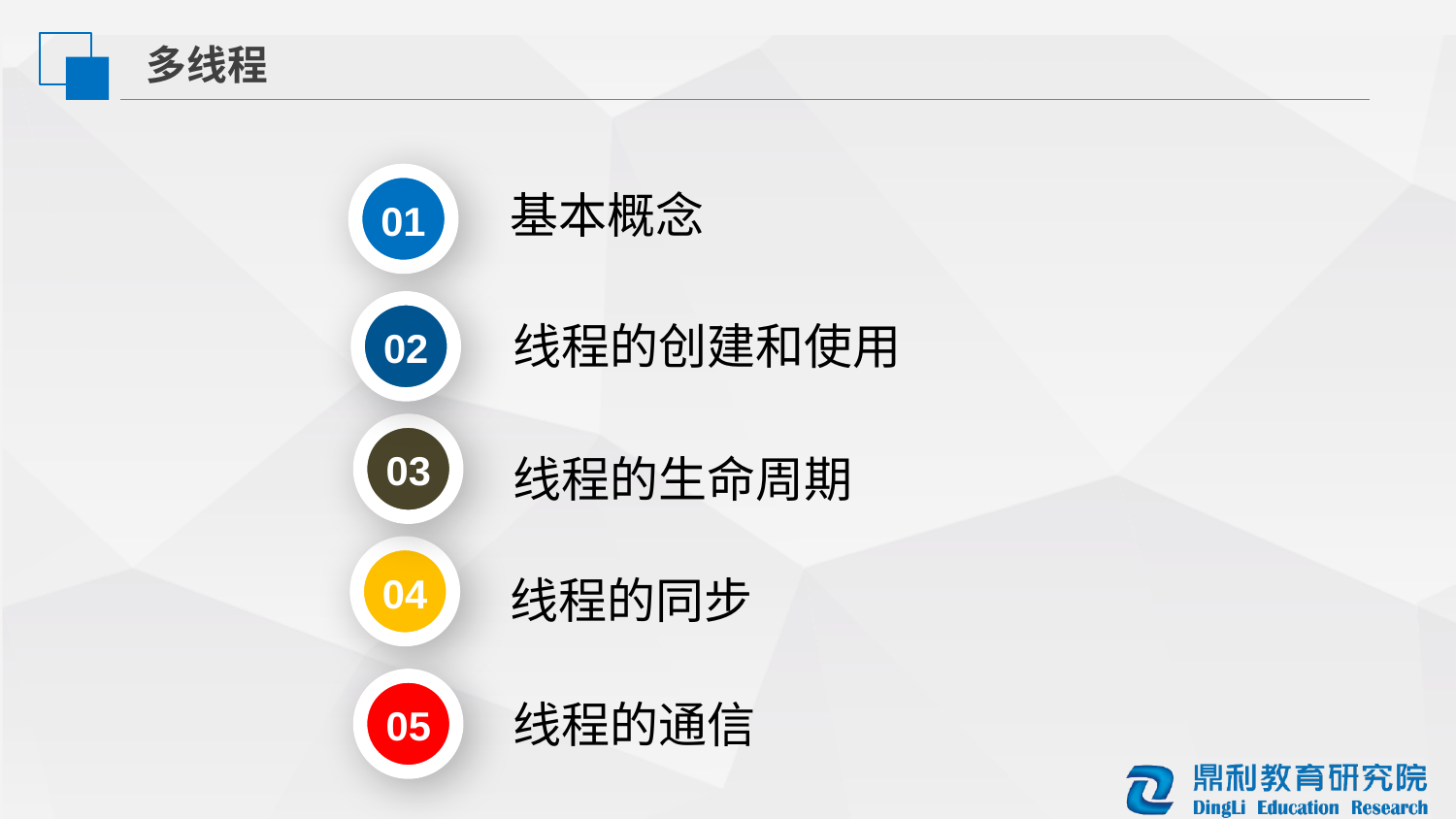

多线程

01
基本概念

02
线程的创建和使用

03
线程的生命周期

04
线程的同步

05
线程的通信